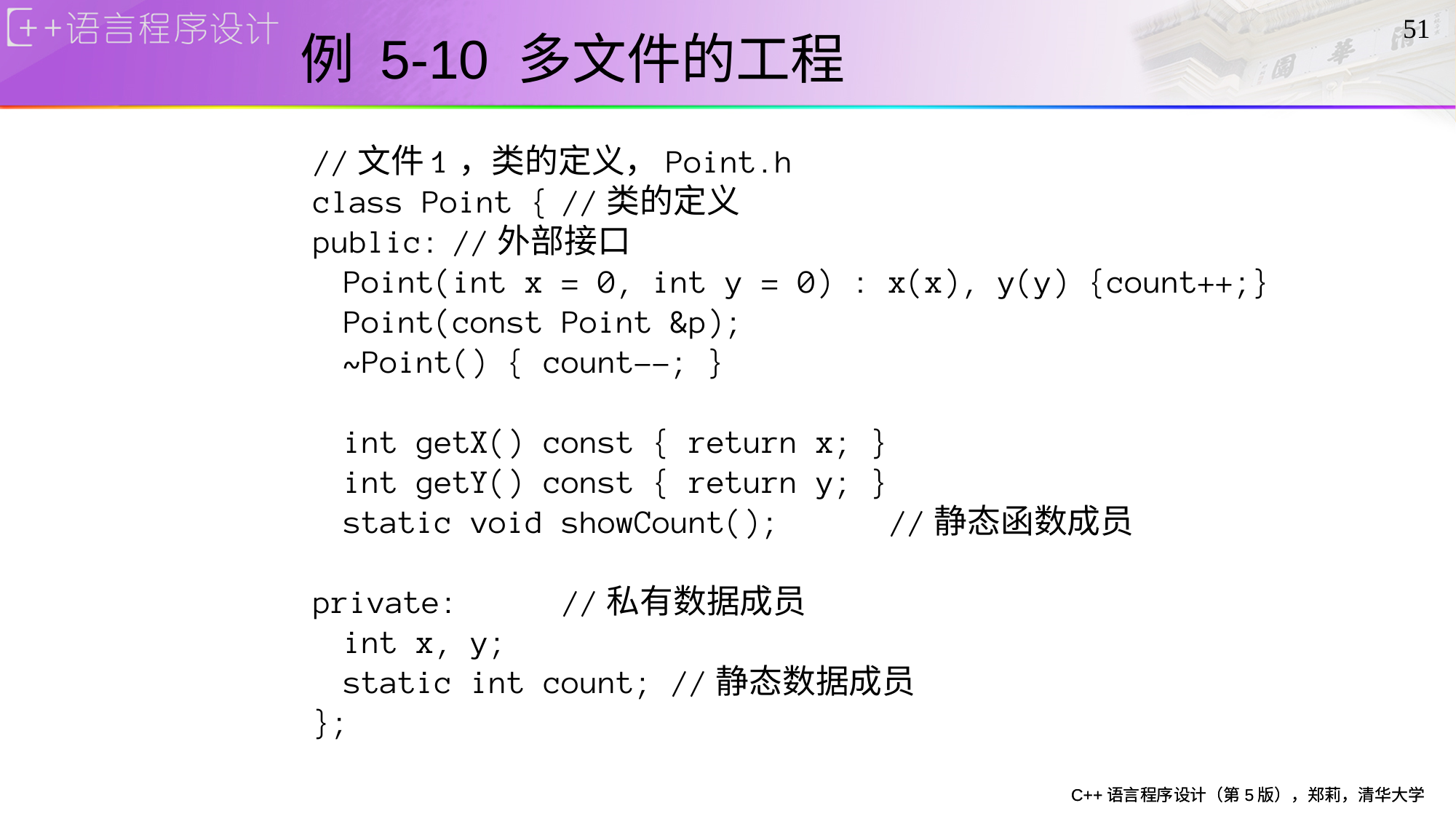

# 例 5-10 多文件的工程
51
//文件1，类的定义，Point.h
class Point {	//类的定义
public:	//外部接口
	Point(int x = 0, int y = 0) : x(x), y(y) {count++;}
	Point(const Point &p);
	~Point() { count--; }

	int getX() const { return x; }
	int getY() const { return y; }
	static void showCount();	//静态函数成员

private:	//私有数据成员
	int x, y;
	static int count;	//静态数据成员
};